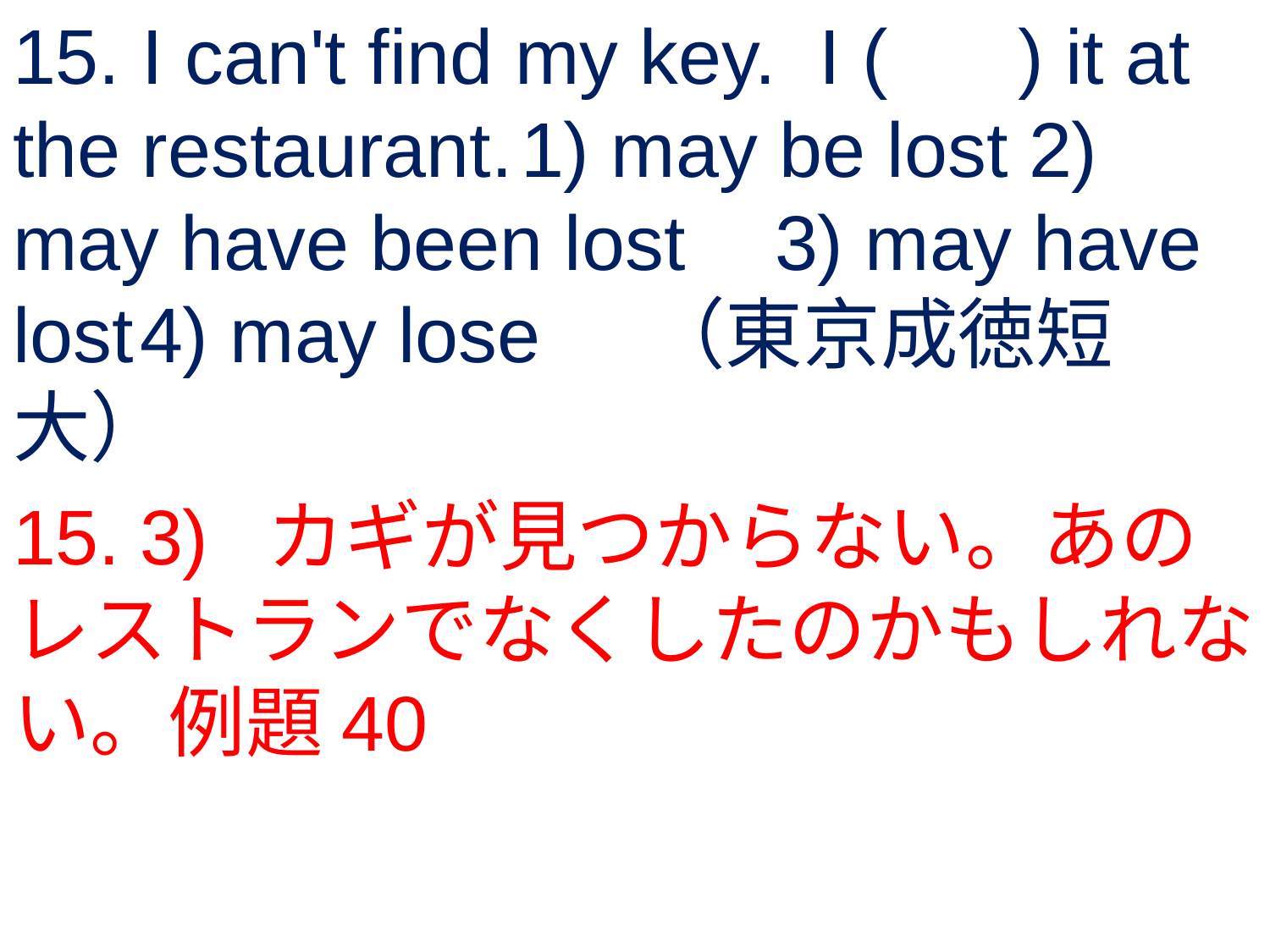

# 15. I can't find my key.  I (      ) it at the restaurant.	1) may be lost	2) may have been lost	3) may have lost	4) may lose	（東京成徳短大）
15.	3) 	カギが見つからない。あのレストランでなくしたのかもしれない。例題40